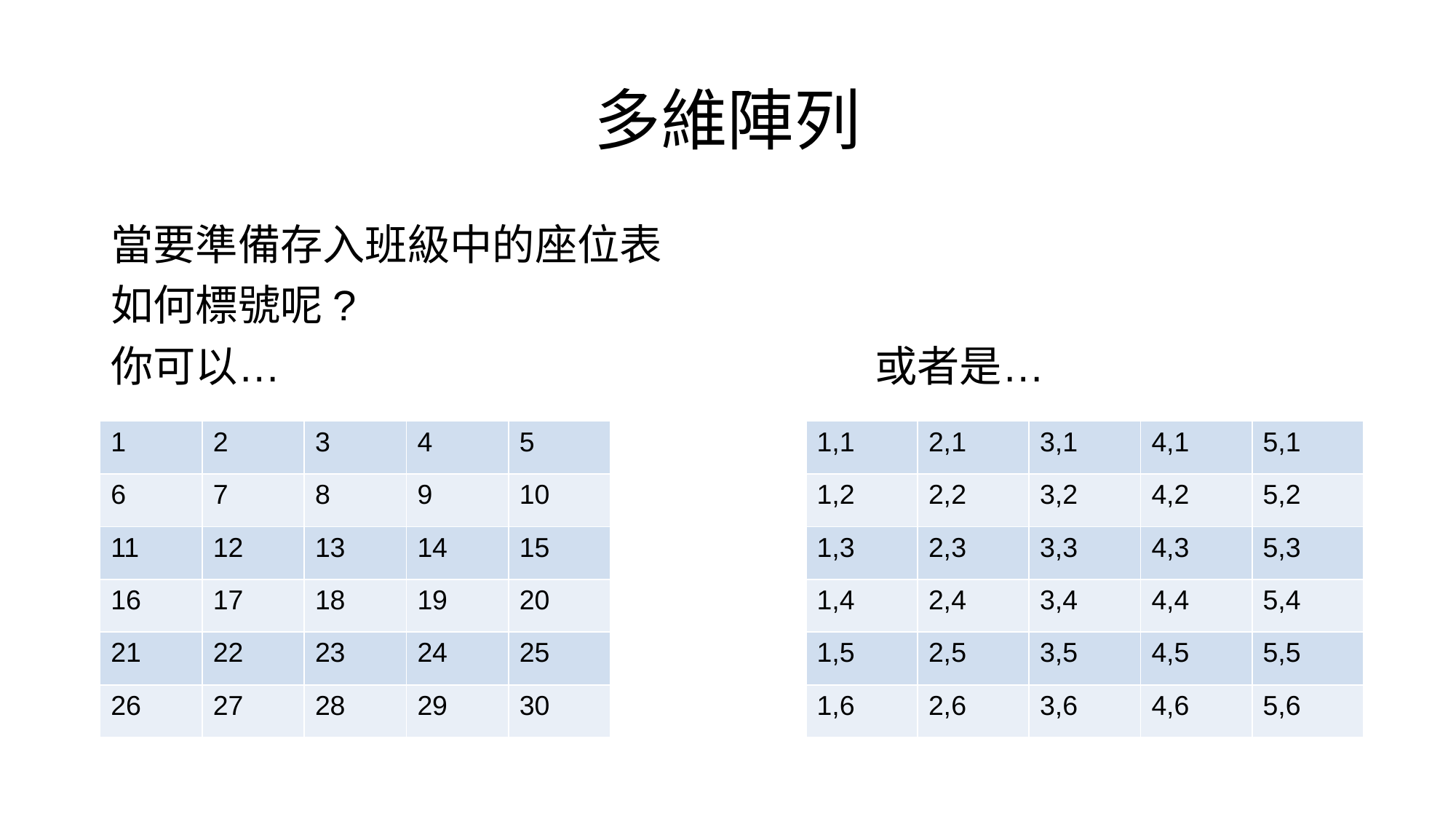

# 多維陣列
當要準備存入班級中的座位表
如何標號呢?
你可以…						或者是…
| 1 | 2 | 3 | 4 | 5 |
| --- | --- | --- | --- | --- |
| 6 | 7 | 8 | 9 | 10 |
| 11 | 12 | 13 | 14 | 15 |
| 16 | 17 | 18 | 19 | 20 |
| 21 | 22 | 23 | 24 | 25 |
| 26 | 27 | 28 | 29 | 30 |
| 1,1 | 2,1 | 3,1 | 4,1 | 5,1 |
| --- | --- | --- | --- | --- |
| 1,2 | 2,2 | 3,2 | 4,2 | 5,2 |
| 1,3 | 2,3 | 3,3 | 4,3 | 5,3 |
| 1,4 | 2,4 | 3,4 | 4,4 | 5,4 |
| 1,5 | 2,5 | 3,5 | 4,5 | 5,5 |
| 1,6 | 2,6 | 3,6 | 4,6 | 5,6 |